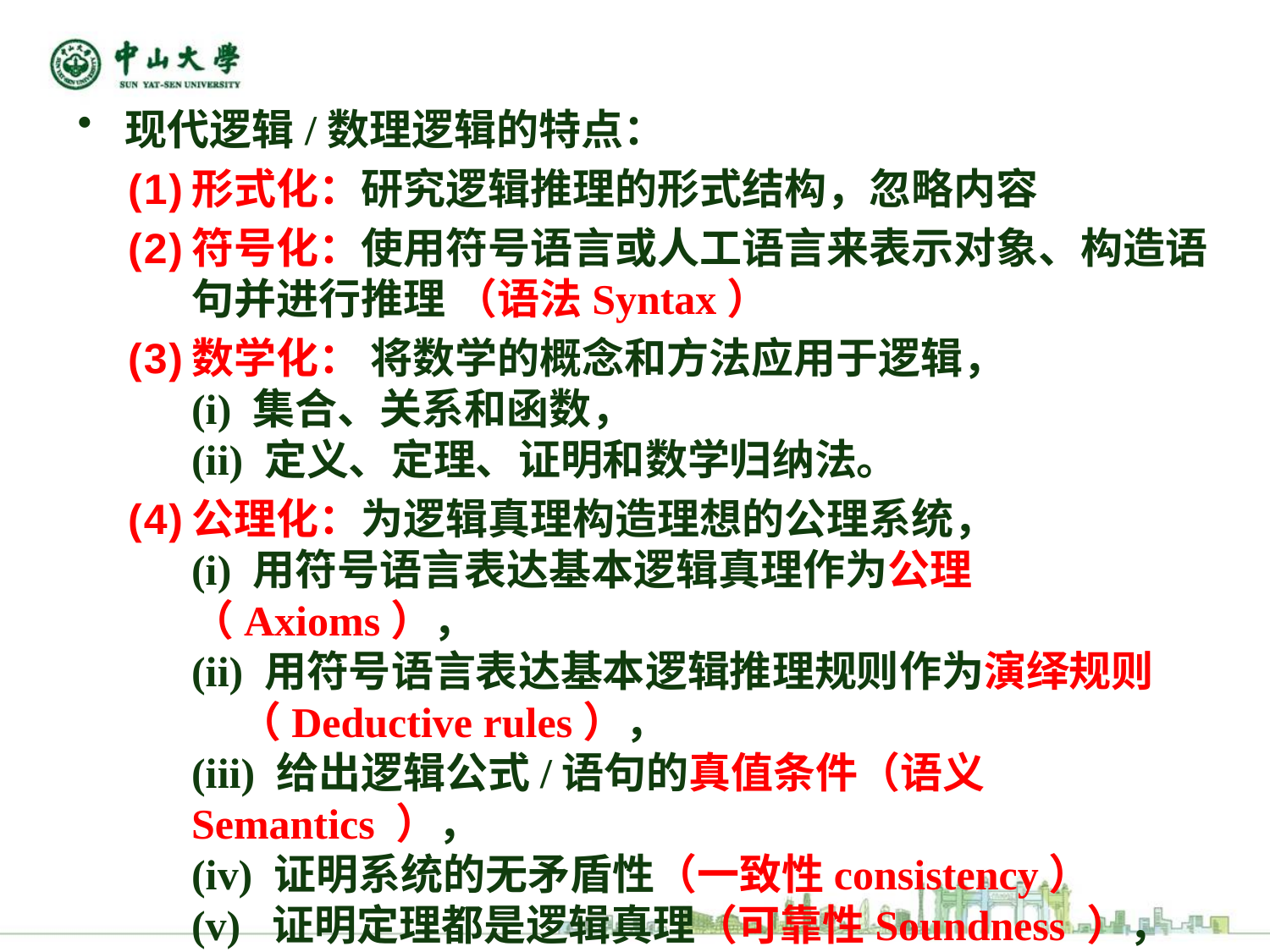

现代逻辑/数理逻辑的特点：
形式化：研究逻辑推理的形式结构，忽略内容
符号化：使用符号语言或人工语言来表示对象、构造语句并进行推理 （语法Syntax）
数学化： 将数学的概念和方法应用于逻辑，
(i) 集合、关系和函数，
(ii) 定义、定理、证明和数学归纳法。
公理化：为逻辑真理构造理想的公理系统，
(i) 用符号语言表达基本逻辑真理作为公理（Axioms），
(ii) 用符号语言表达基本逻辑推理规则作为演绎规则
     （Deductive rules），
(iii) 给出逻辑公式/语句的真值条件（语义 Semantics ），
(iv) 证明系统的无矛盾性（一致性consistency）
(v)  证明定理都是逻辑真理（可靠性Soundness ），
(vi) 证明逻辑真理都是定理（完全性Completeness ）。